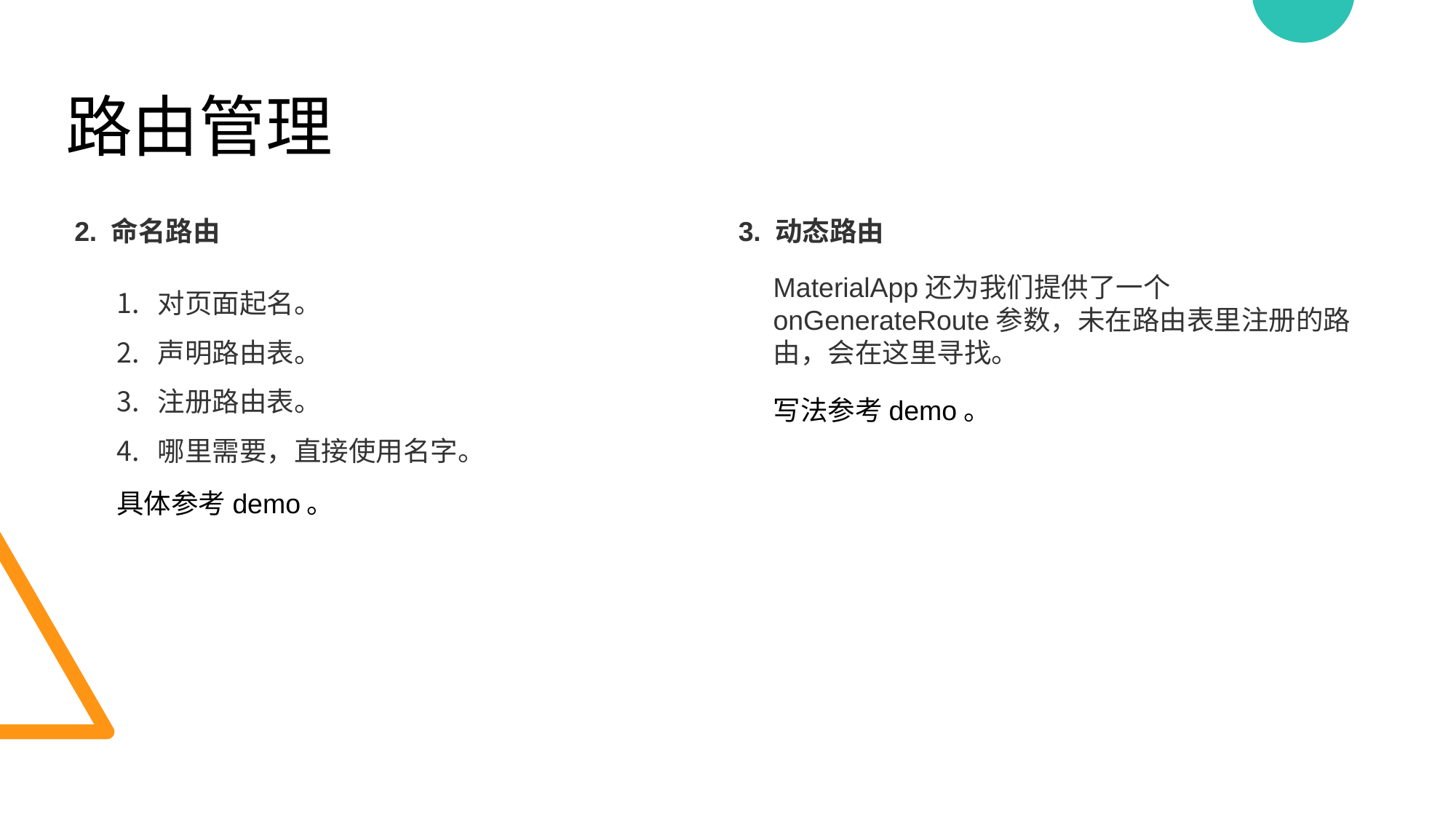

# 路由管理
2. 命名路由
3. 动态路由
对页面起名。
声明路由表。
注册路由表。
哪里需要，直接使用名字。
MaterialApp还为我们提供了一个onGenerateRoute参数，未在路由表里注册的路由，会在这里寻找。
写法参考demo。
具体参考demo。